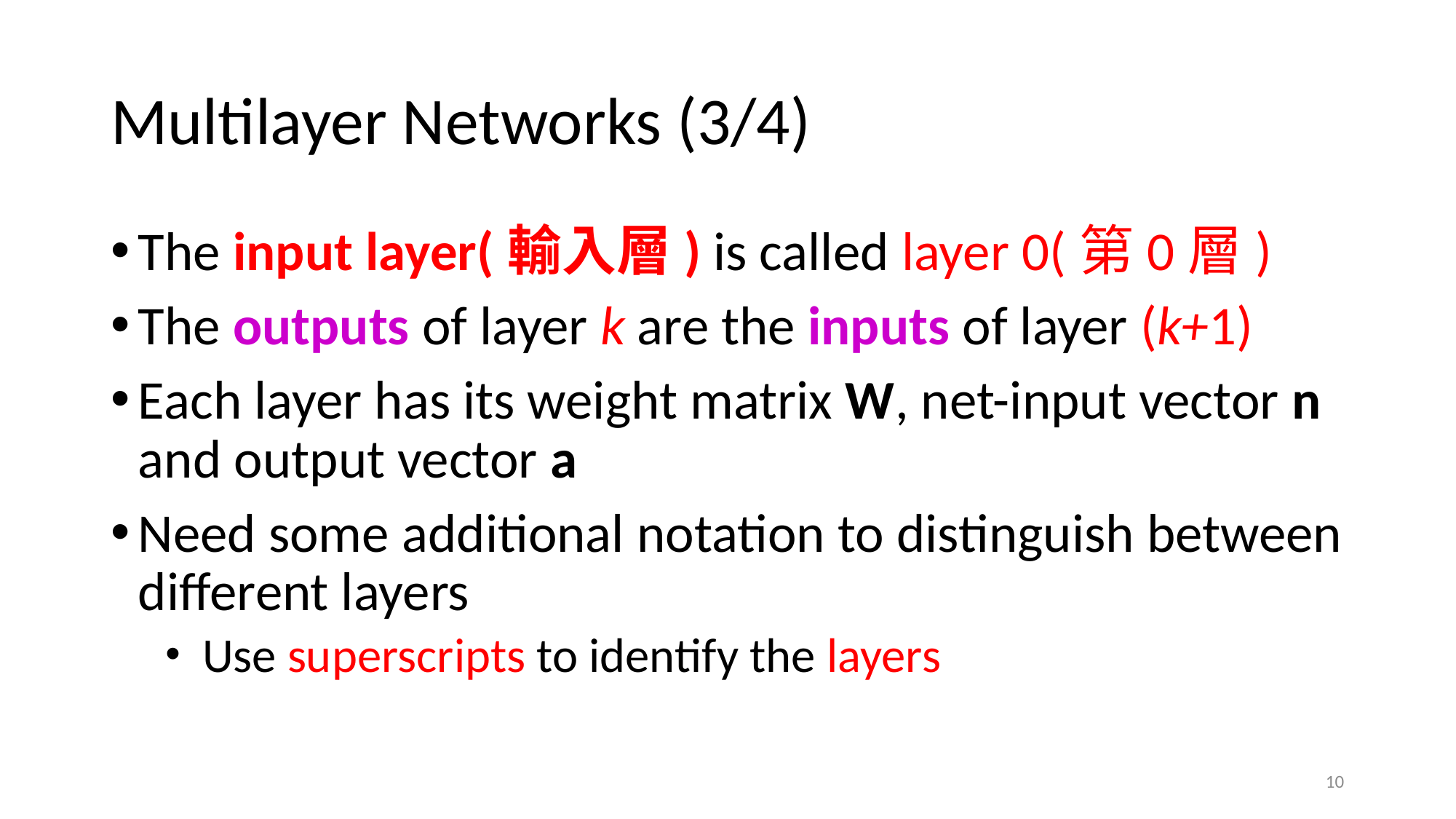

# Multilayer Networks (3/4)
The input layer(輸入層) is called layer 0(第0層)
The outputs of layer k are the inputs of layer (k+1)
Each layer has its weight matrix W, net-input vector n and output vector a
Need some additional notation to distinguish between different layers
 Use superscripts to identify the layers

10